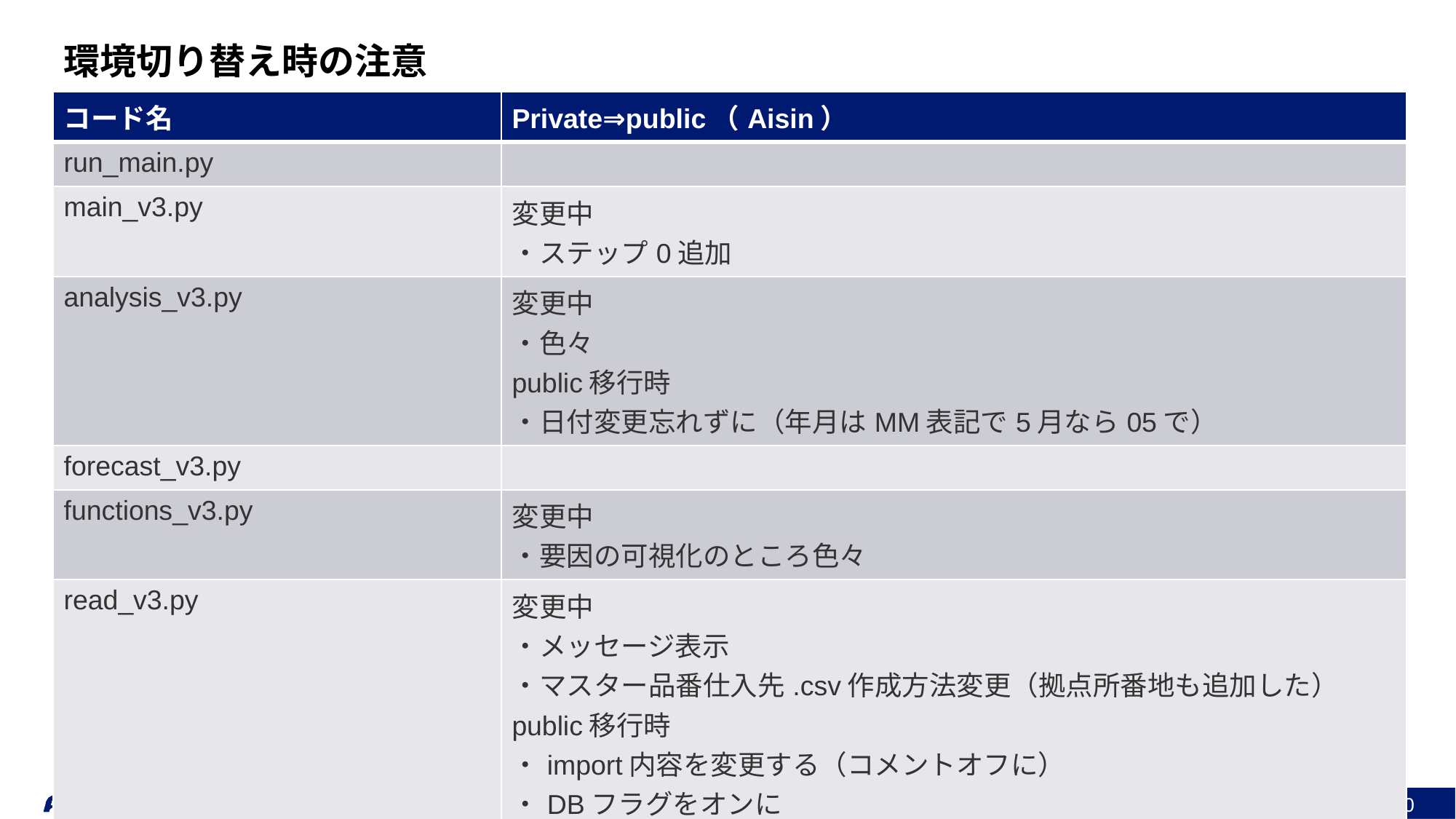

環境切り替え時の注意
| コード名 | Private⇒public（Aisin） |
| --- | --- |
| run\_main.py |  |
| main\_v3.py | 変更中 ・ステップ0追加 |
| analysis\_v3.py | 変更中 ・色々 public移行時 ・日付変更忘れずに（年月はMM表記で5月なら05で） |
| forecast\_v3.py |  |
| functions\_v3.py | 変更中 ・要因の可視化のところ色々 |
| read\_v3.py | 変更中 ・メッセージ表示 ・マスター品番仕入先.csv作成方法変更（拠点所番地も追加した） public移行時 ・import内容を変更する（コメントオフに） ・DBフラグをオンに |

January 20, 2025